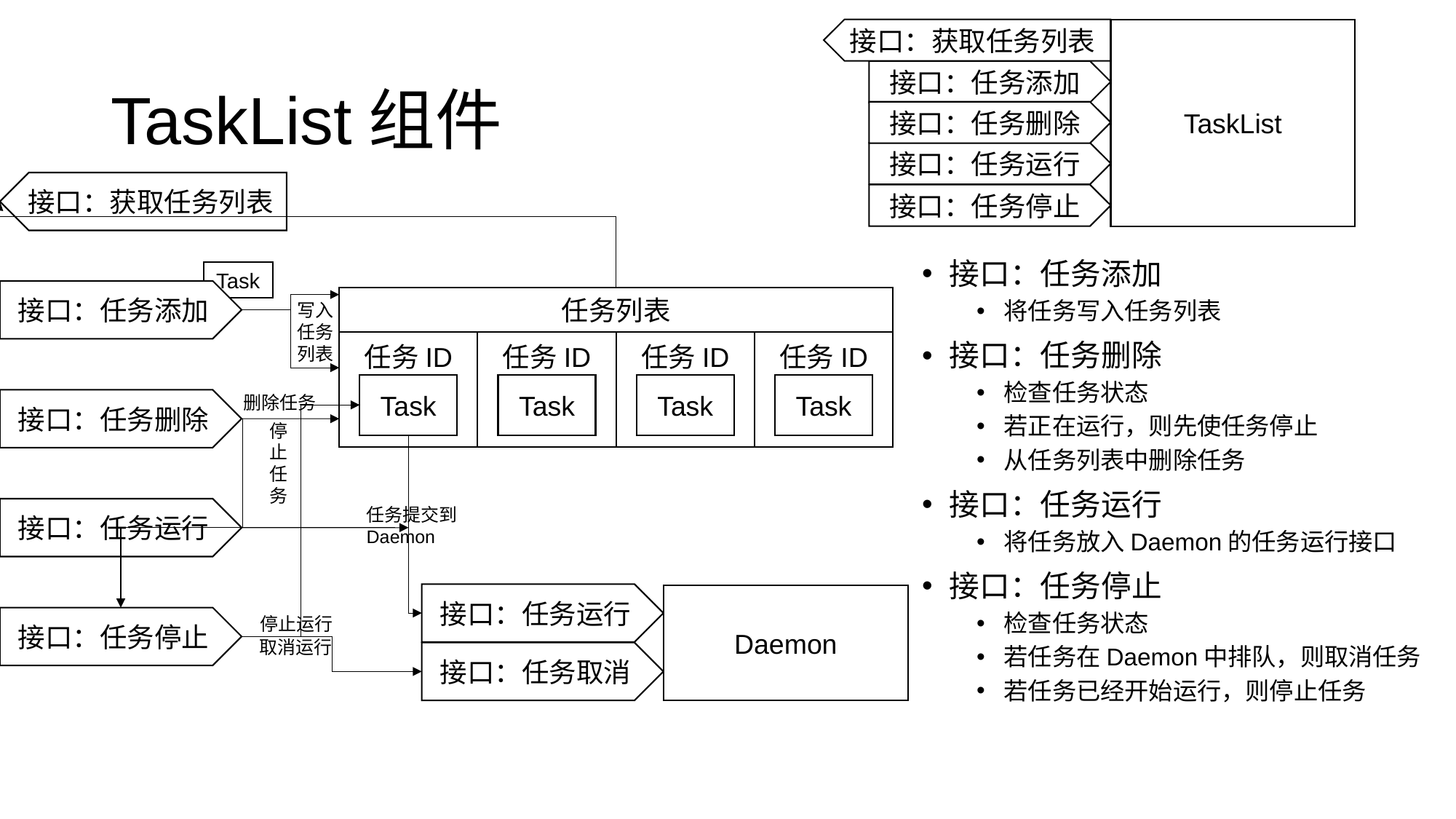

接口：获取任务列表
TaskList
接口：任务添加
接口：任务删除
接口：任务运行
接口：任务停止
# TaskList组件
接口：获取任务列表
接口：任务添加
将任务写入任务列表
接口：任务删除
检查任务状态
若正在运行，则先使任务停止
从任务列表中删除任务
接口：任务运行
将任务放入Daemon的任务运行接口
接口：任务停止
检查任务状态
若任务在Daemon中排队，则取消任务
若任务已经开始运行，则停止任务
Task
接口：任务添加
任务列表
任务ID

Task
任务ID

Task
任务ID

Task
任务ID

Task
写入任务列表
删除任务
接口：任务删除
停止任务
任务提交到Daemon
接口：任务运行
接口：任务运行
Daemon
接口：任务取消
停止运行
接口：任务停止
取消运行